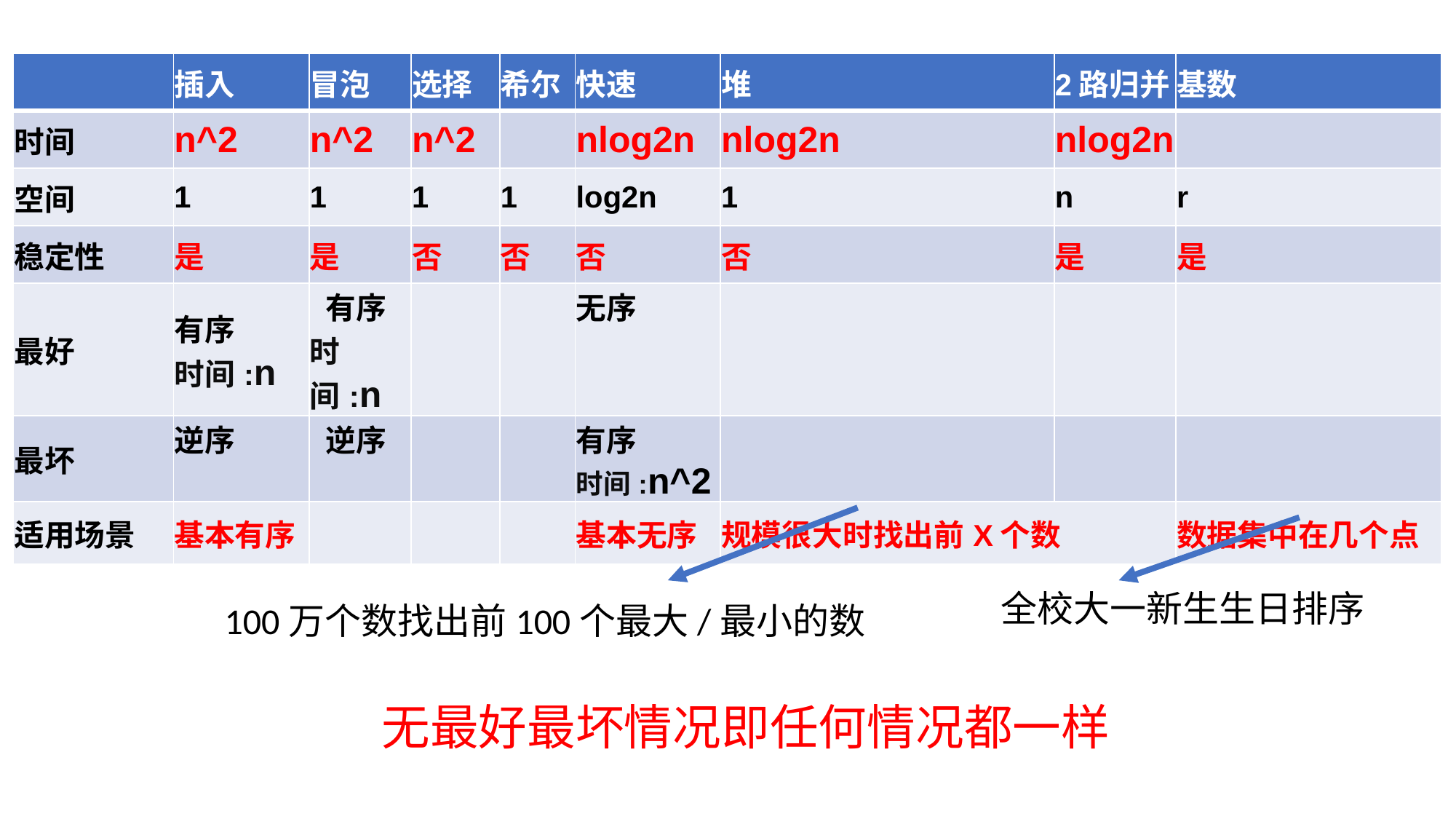

|  | 插入 | 冒泡 | 选择 | 希尔 | 快速 | 堆 | 2路归并 | 基数 |
| --- | --- | --- | --- | --- | --- | --- | --- | --- |
| 时间 | n^2 | n^2 | n^2 |  | nlog2n | nlog2n | nlog2n |  |
| 空间 | 1 | 1 | 1 | 1 | log2n | 1 | n | r |
| 稳定性 | 是 | 是 | 否 | 否 | 否 | 否 | 是 | 是 |
| 最好 | 有序 时间:n | 有序 时间:n |  |  | 无序 |  |  |  |
| 最坏 | 逆序 | 逆序 |  |  | 有序 时间:n^2 |  |  |  |
| 适用场景 | 基本有序 |  |  |  | 基本无序 | 规模很大时找出前X个数 |  | 数据集中在几个点 |
全校大一新生生日排序
100万个数找出前100个最大/最小的数
无最好最坏情况即任何情况都一样